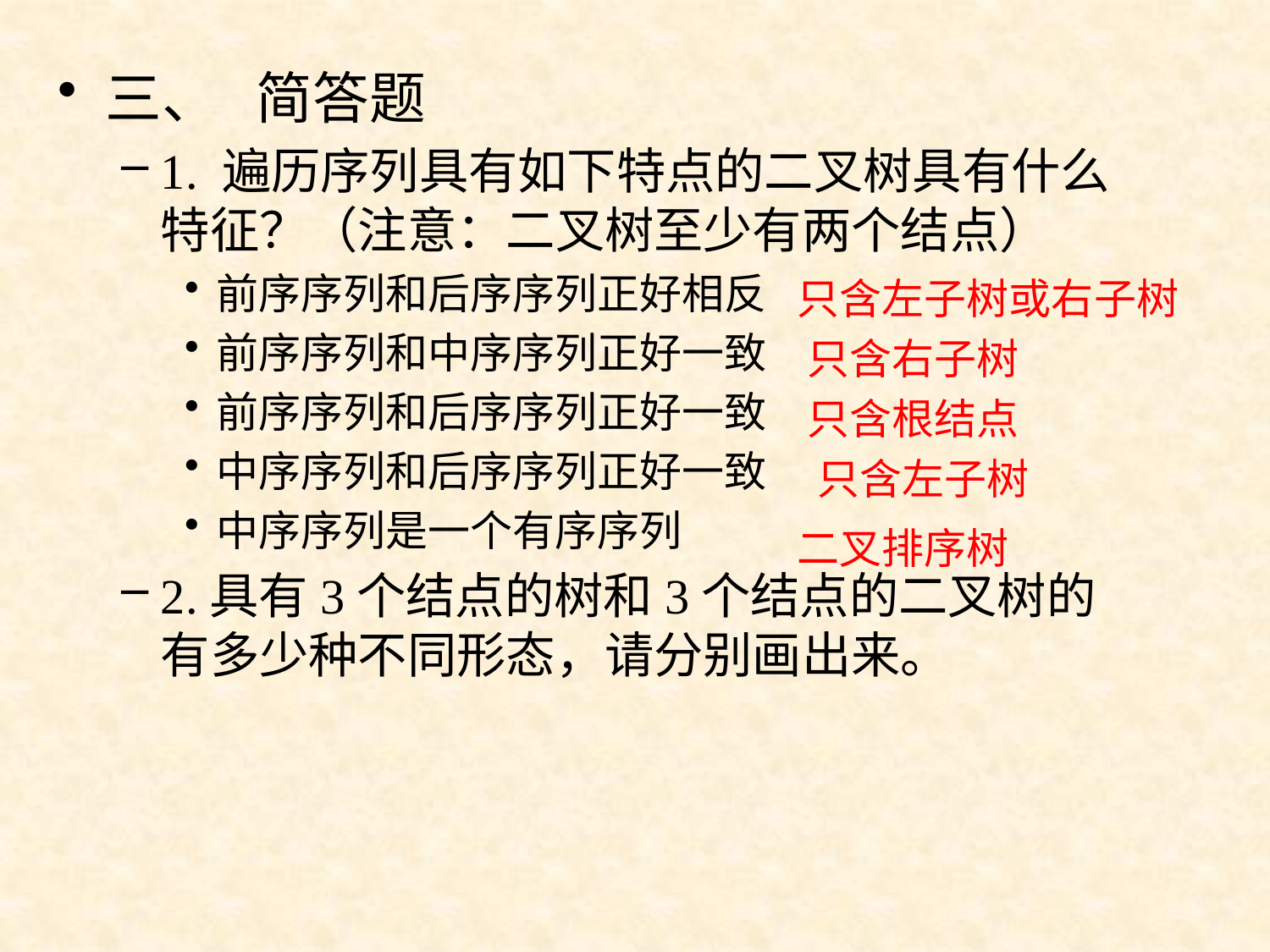

三、   简答题
1. 遍历序列具有如下特点的二叉树具有什么特征？（注意：二叉树至少有两个结点）
前序序列和后序序列正好相反
前序序列和中序序列正好一致
前序序列和后序序列正好一致
中序序列和后序序列正好一致
中序序列是一个有序序列
2.具有3个结点的树和3个结点的二叉树的有多少种不同形态，请分别画出来。
只含左子树或右子树
只含右子树
只含根结点
只含左子树
二叉排序树